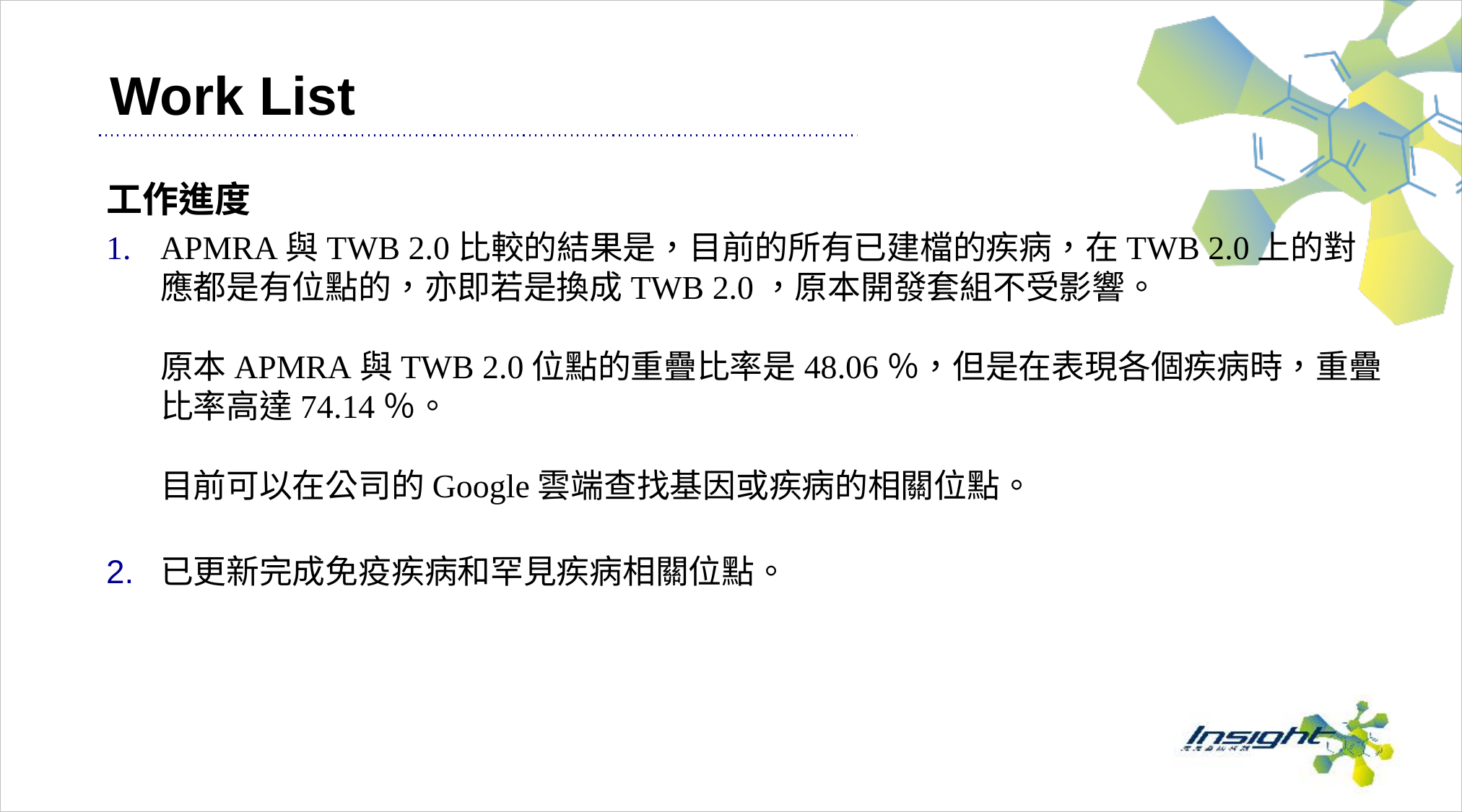

# Work List
工作進度
APMRA與TWB 2.0比較的結果是，目前的所有已建檔的疾病，在TWB 2.0上的對應都是有位點的，亦即若是換成TWB 2.0，原本開發套組不受影響。
原本APMRA與TWB 2.0位點的重疊比率是48.06％，但是在表現各個疾病時，重疊比率高達74.14％。
目前可以在公司的Google雲端查找基因或疾病的相關位點。
已更新完成免疫疾病和罕見疾病相關位點。